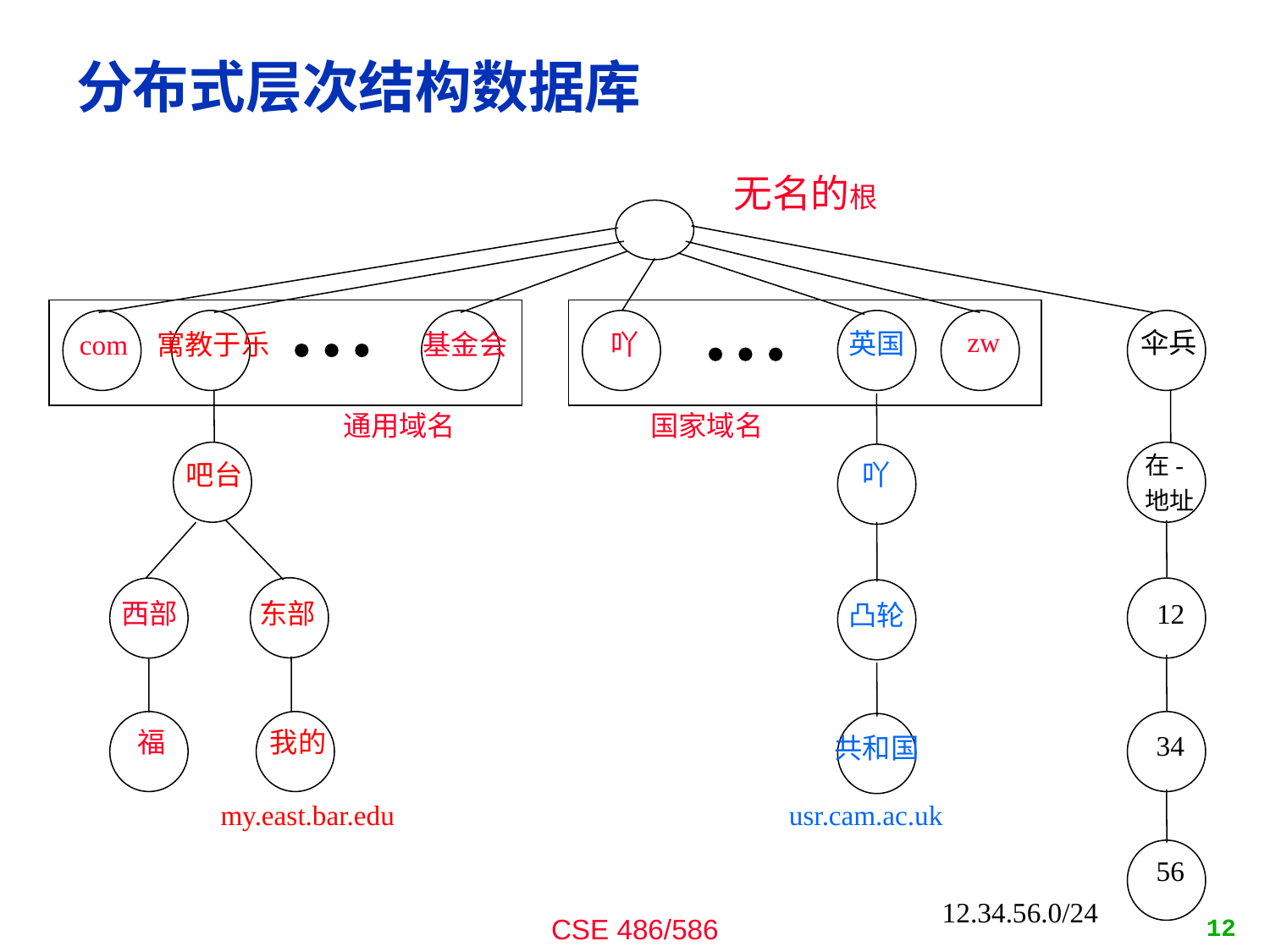

# 分布式层次结构数据库
无名的根

zw
伞兵
英国
com
寓教于乐
基金会
吖

通用域名
国家域名

在-
地址
吧台
吖

西部
东部
12
凸轮

福
我的
34
共和国

my.east.bar.edu
usr.cam.ac.uk

56
12.34.56.0/24
12